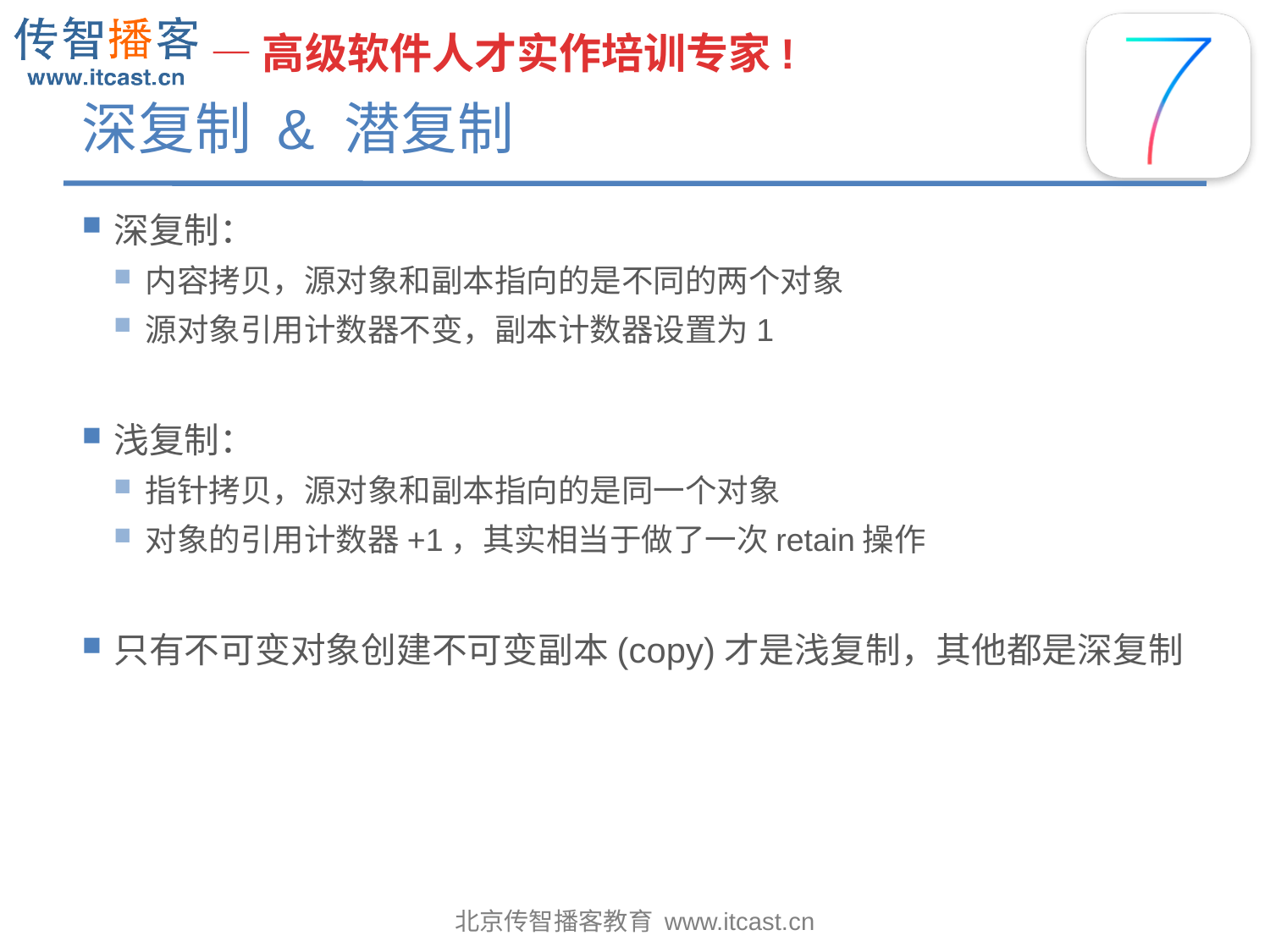

# 深复制 & 潜复制
深复制：
内容拷贝，源对象和副本指向的是不同的两个对象
源对象引用计数器不变，副本计数器设置为1

浅复制：
指针拷贝，源对象和副本指向的是同一个对象
对象的引用计数器+1，其实相当于做了一次retain操作

只有不可变对象创建不可变副本(copy)才是浅复制，其他都是深复制